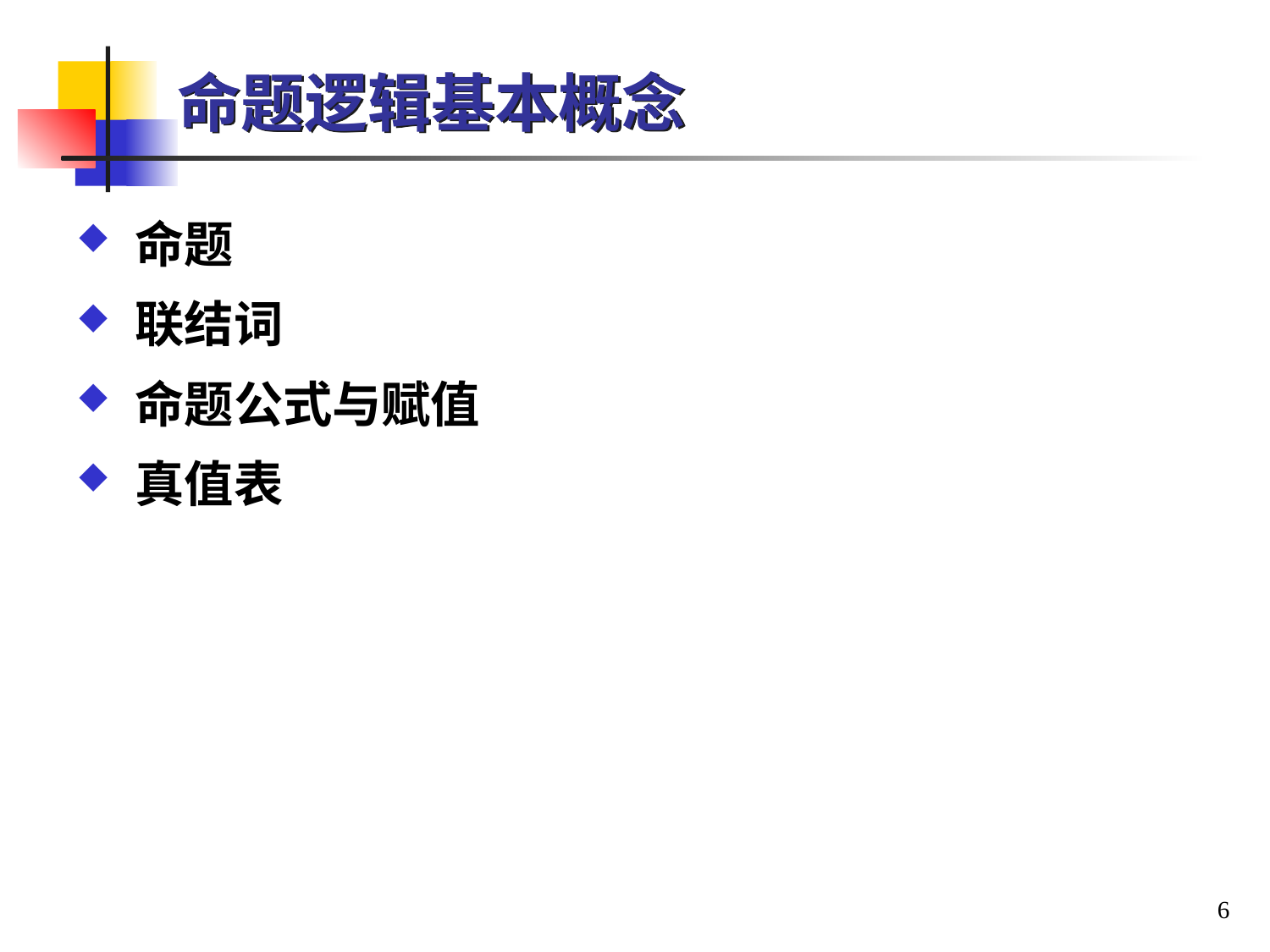

# 命题逻辑基本概念
 命题
 联结词
 命题公式与赋值
 真值表
6